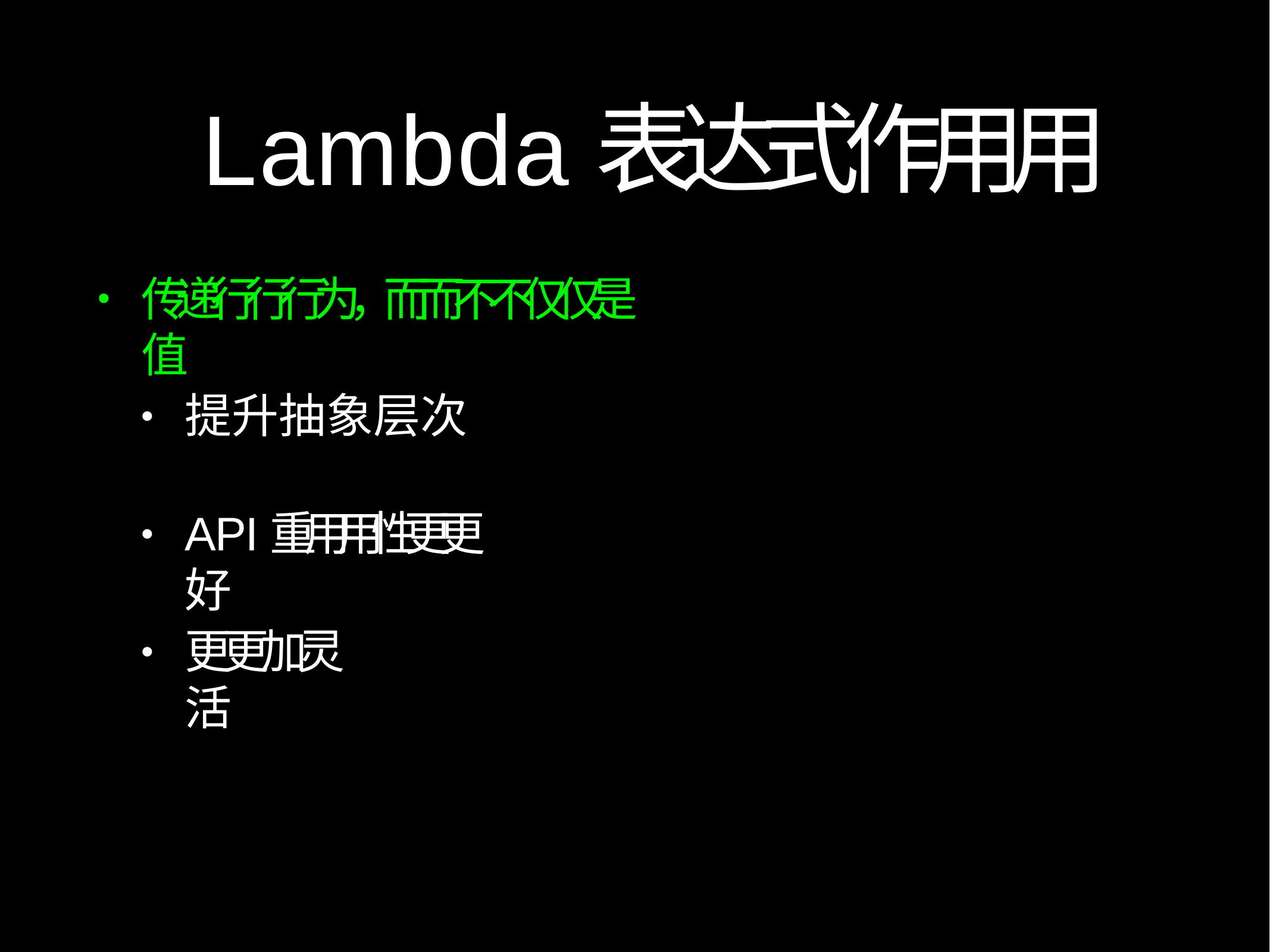

# Lambda表达式作⽤用
传递⾏行行为，⽽而不不仅仅是值
•
提升抽象层次
•
API重⽤用性更更好
•
更更加灵活
•